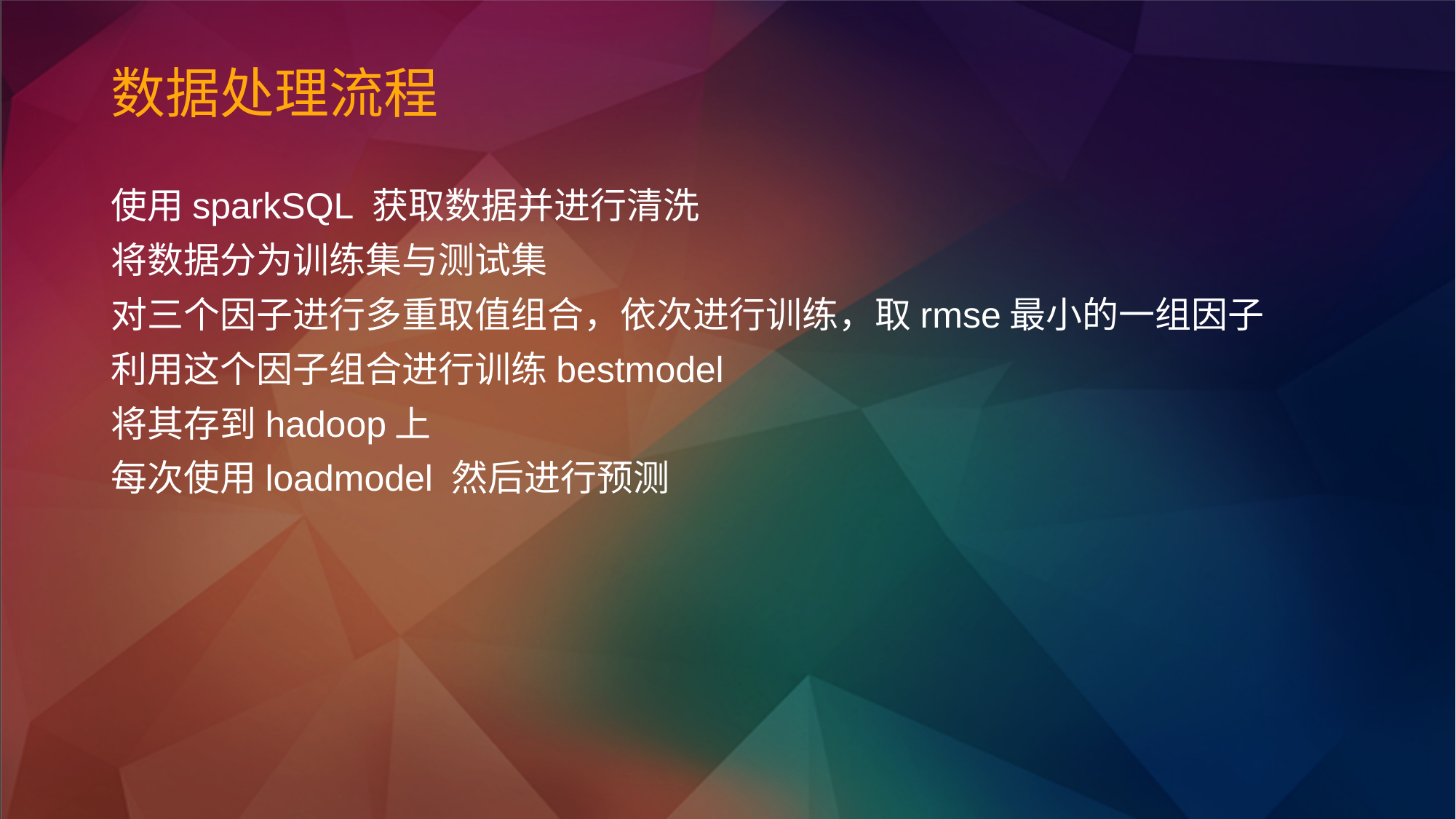

# 数据处理流程
使用sparkSQL 获取数据并进行清洗
将数据分为训练集与测试集
对三个因子进行多重取值组合，依次进行训练，取rmse最小的一组因子
利用这个因子组合进行训练bestmodel
将其存到hadoop上
每次使用loadmodel 然后进行预测